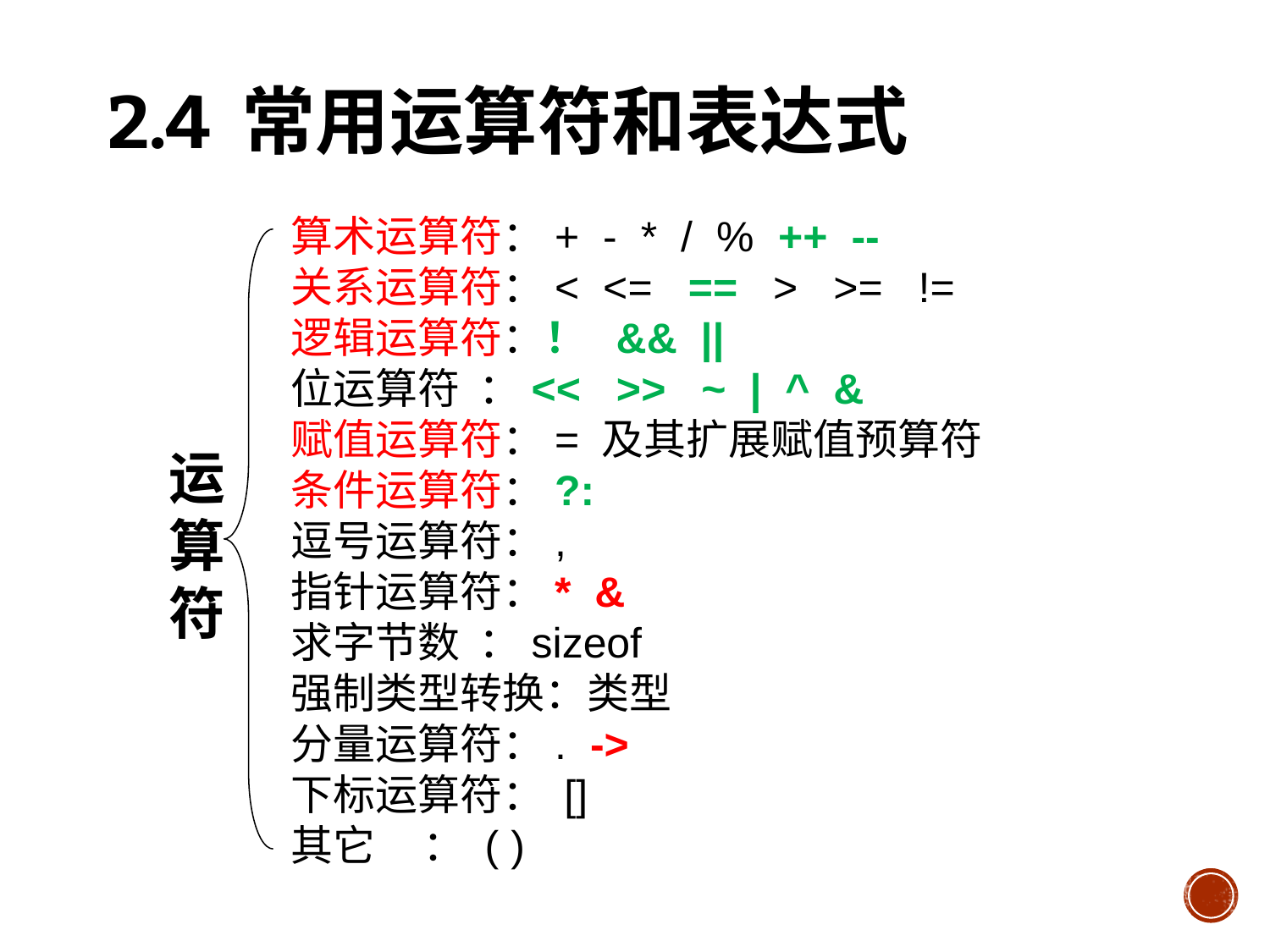

# 2.4 常用运算符和表达式
算术运算符：+  -  *  /  %  ++  --
关系运算符：<  <=   ==   >   >=   !=
逻辑运算符：！  &&  ||
位运算符  ：<<   >>   ~  |  ^  &
赋值运算符：= 及其扩展赋值预算符
条件运算符：?:
逗号运算符：,
指针运算符：*  &
求字节数  ：sizeof
强制类型转换：类型
分量运算符：.  ->
下标运算符： []
其它     ： ( )

运
算
符

34